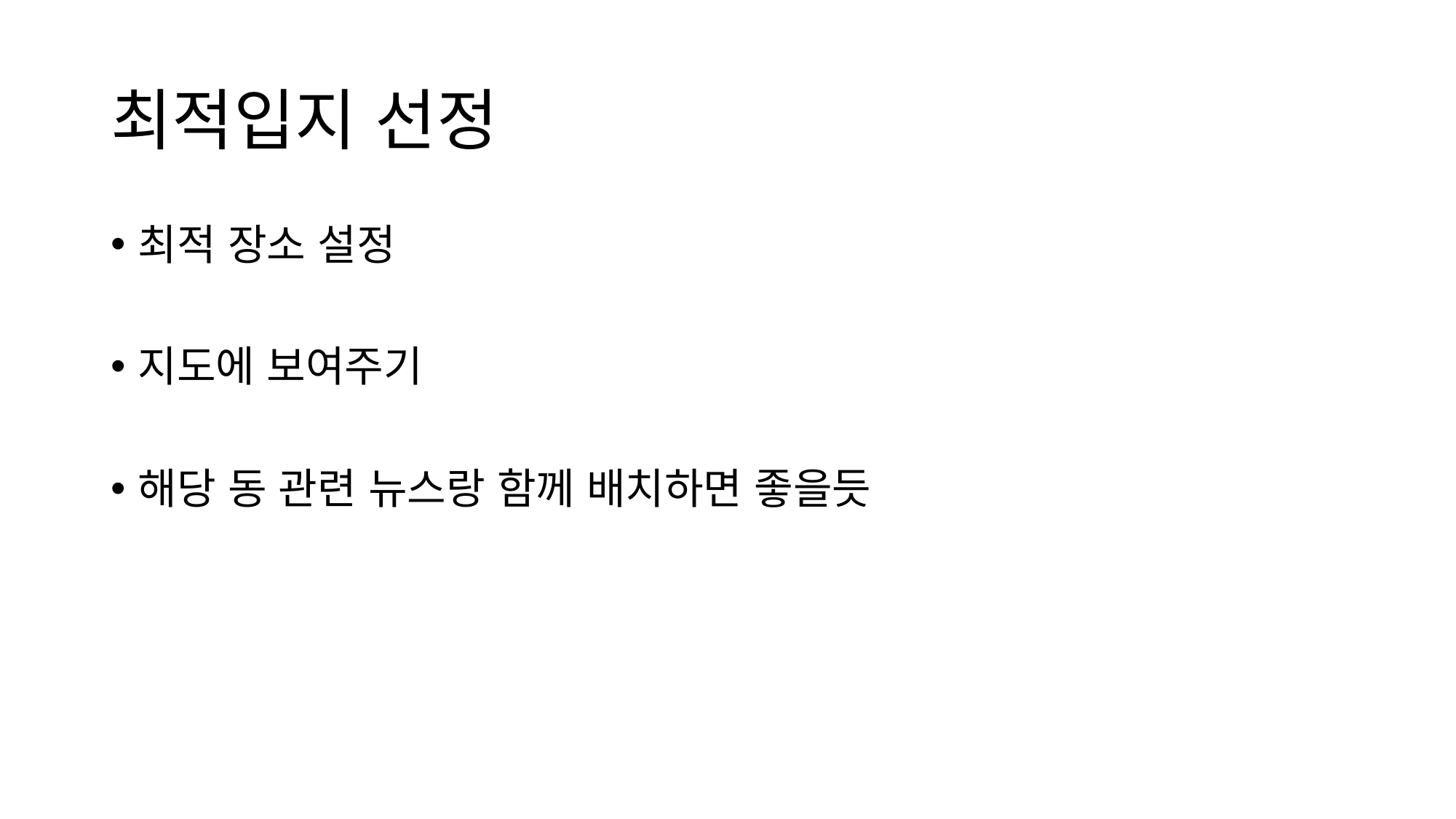

# 최적입지 선정
최적 장소 설정

지도에 보여주기

해당 동 관련 뉴스랑 함께 배치하면 좋을듯